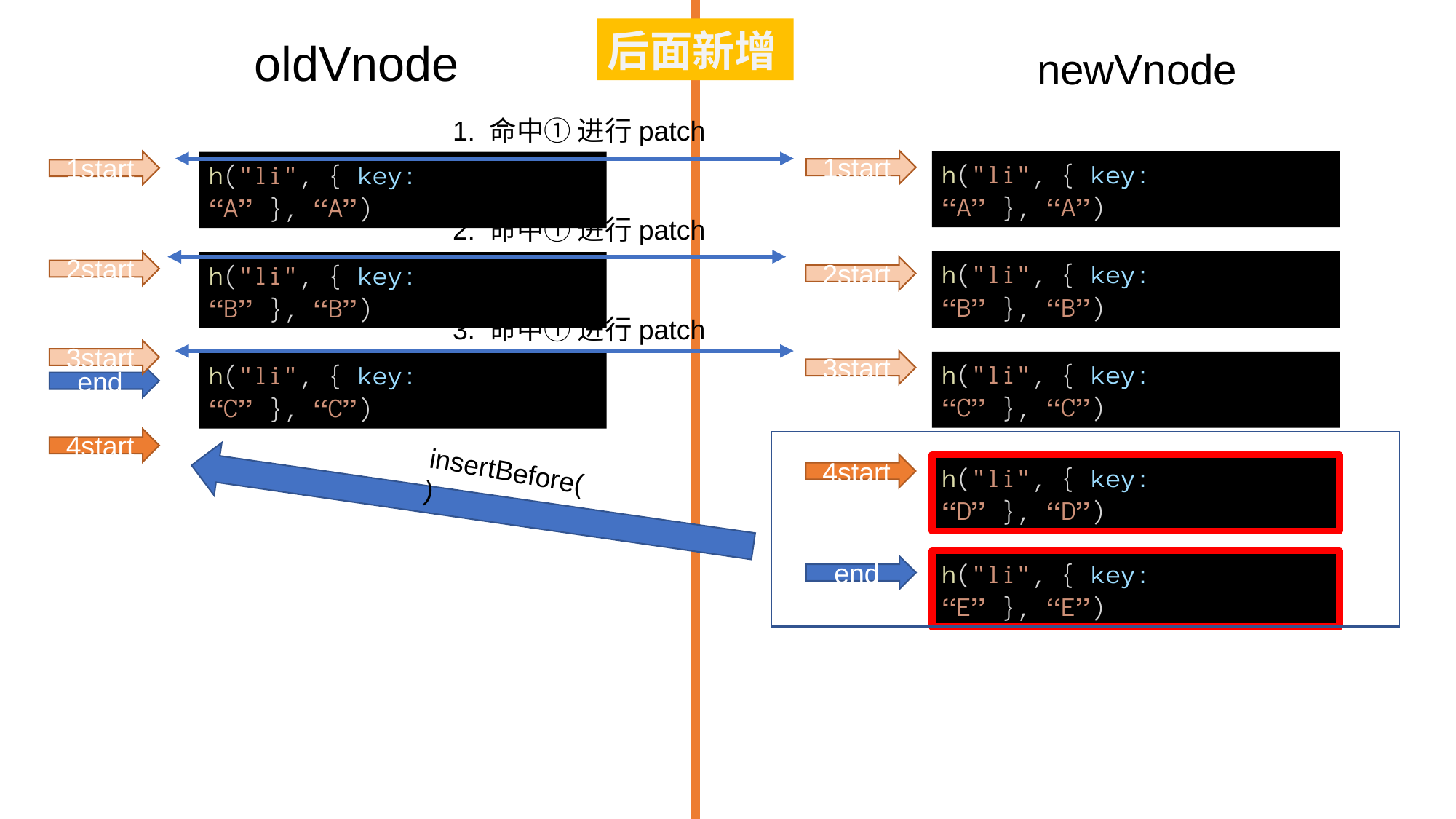

后面新增
oldVnode
newVnode
1. 命中① 进行patch
1start
h("li", { key: “A” }, “A”)
1start
h("li", { key: “A” }, “A”)
2. 命中① 进行patch
h("li", { key: “B” }, “B”)
2start
h("li", { key: “B” }, “B”)
2start
3. 命中① 进行patch
3start
3start
h("li", { key: “C” }, “C”)
h("li", { key: “C” }, “C”)
end
4start

insertBefore()
4start
h("li", { key: “D” }, “D”)

h("li", { key: “E” }, “E”)
end